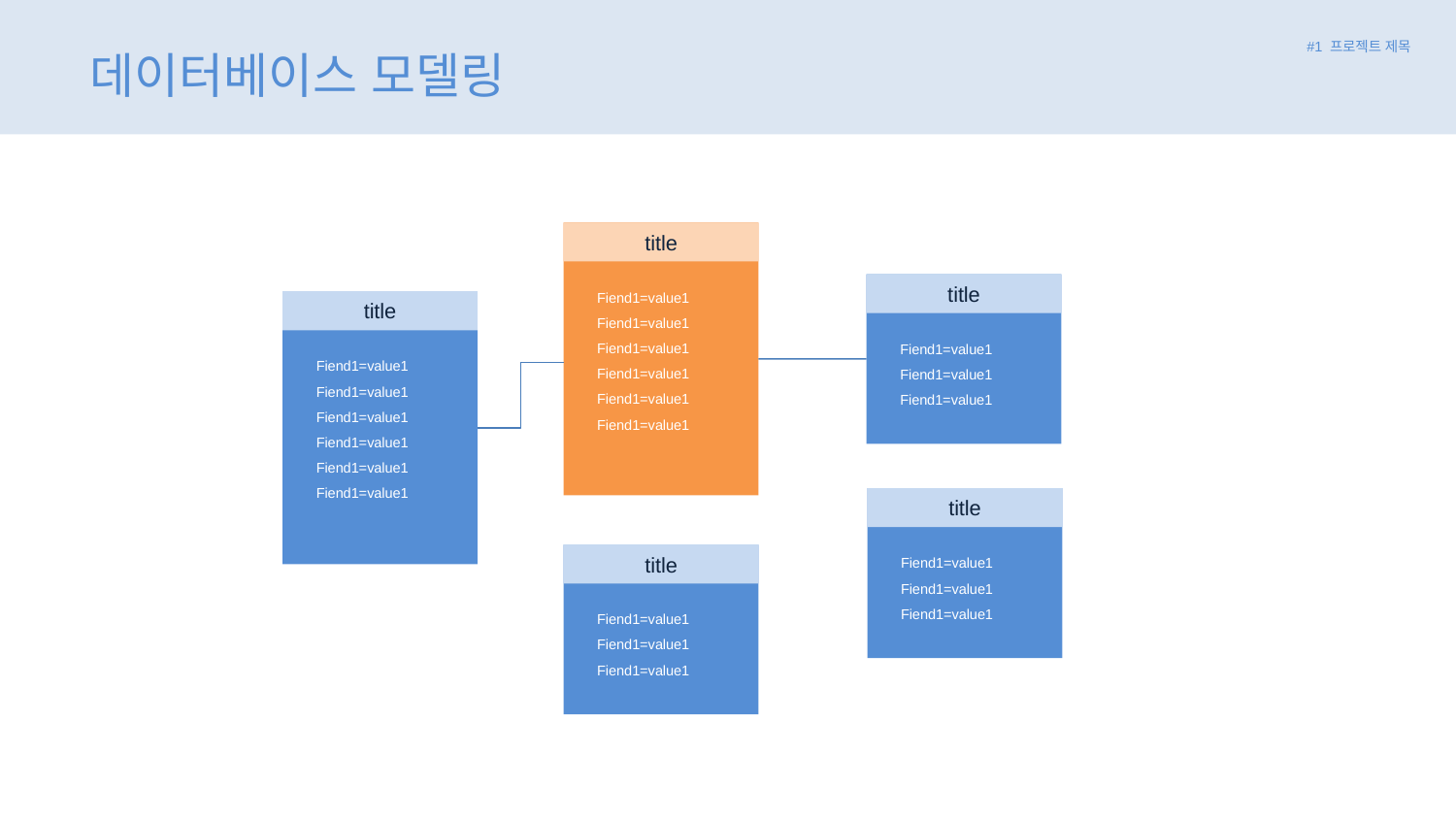

#1 프로젝트 제목
데이터베이스 모델링

title
Fiend1=value1
Fiend1=value1
Fiend1=value1
Fiend1=value1
Fiend1=value1
Fiend1=value1

title

title
Fiend1=value1
Fiend1=value1
Fiend1=value1

Fiend1=value1
Fiend1=value1
Fiend1=value1
Fiend1=value1
Fiend1=value1
Fiend1=value1

title
Fiend1=value1
Fiend1=value1
Fiend1=value1

title
Fiend1=value1
Fiend1=value1
Fiend1=value1